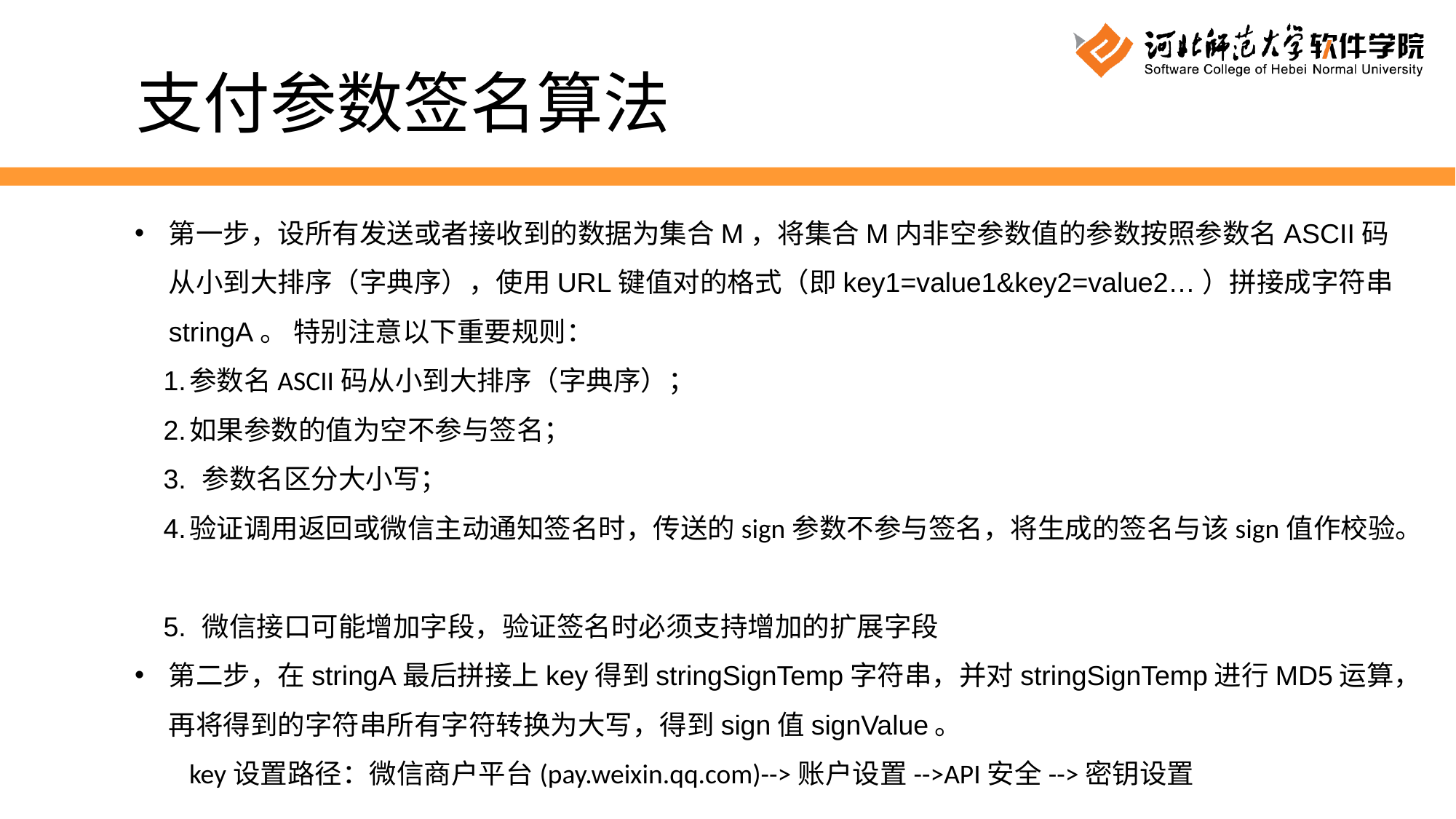

支付参数签名算法
第一步，设所有发送或者接收到的数据为集合M，将集合M内非空参数值的参数按照参数名ASCII码从小到大排序（字典序），使用URL键值对的格式（即key1=value1&key2=value2…）拼接成字符串stringA。 特别注意以下重要规则：
参数名ASCII码从小到大排序（字典序）；
如果参数的值为空不参与签名；
 参数名区分大小写；
验证调用返回或微信主动通知签名时，传送的sign参数不参与签名，将生成的签名与该sign值作校验。
 微信接口可能增加字段，验证签名时必须支持增加的扩展字段
第二步，在stringA最后拼接上key得到stringSignTemp字符串，并对stringSignTemp进行MD5运算，再将得到的字符串所有字符转换为大写，得到sign值signValue。
key设置路径：微信商户平台(pay.weixin.qq.com)-->账户设置-->API安全-->密钥设置